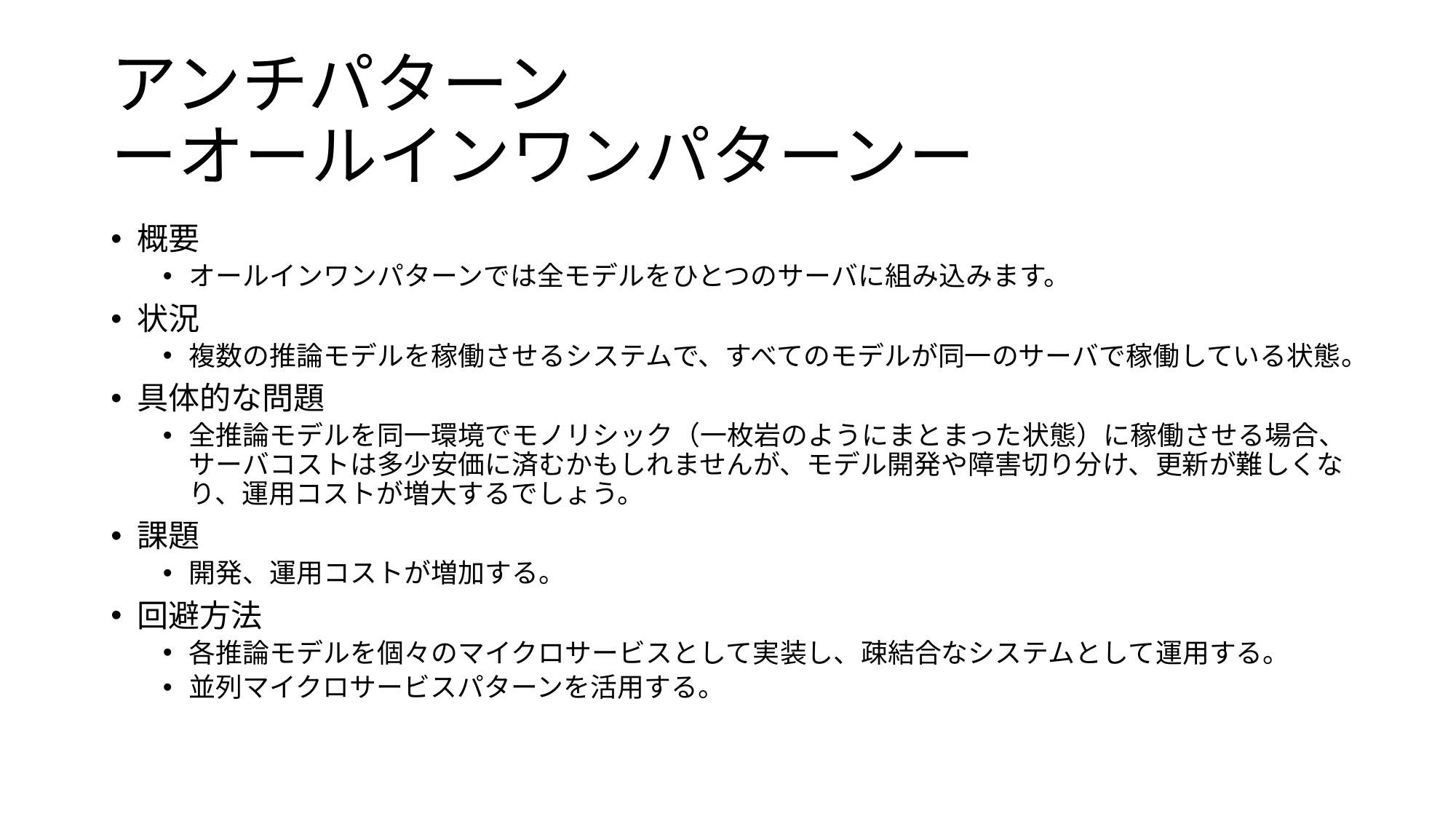

# アンチパターン ーオールインワンパターンー
概要
オールインワンパターンでは全モデルをひとつのサーバに組み込みます。
状況
複数の推論モデルを稼働させるシステムで、すべてのモデルが同一のサーバで稼働している状態。
具体的な問題
全推論モデルを同一環境でモノリシック（一枚岩のようにまとまった状態）に稼働させる場合、サーバコストは多少安価に済むかもしれませんが、モデル開発や障害切り分け、更新が難しくなり、運用コストが増大するでしょう。
課題
開発、運用コストが増加する。
回避方法
各推論モデルを個々のマイクロサービスとして実装し、疎結合なシステムとして運用する。
並列マイクロサービスパターンを活用する。